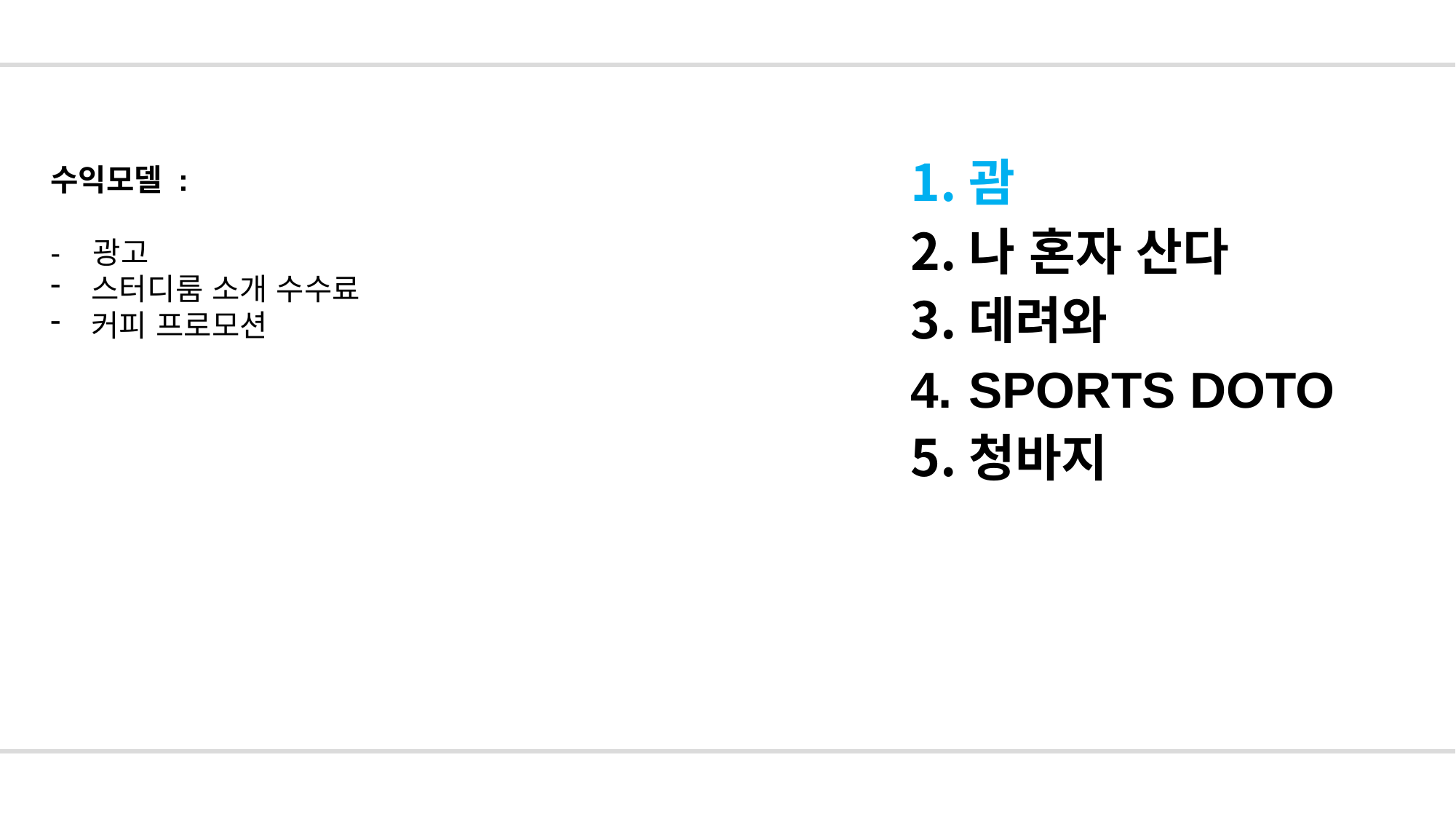

괌
나 혼자 산다
데려와
SPORTS DOTO
청바지

수익모델 :

-   광고
스터디룸 소개 수수료
커피 프로모션